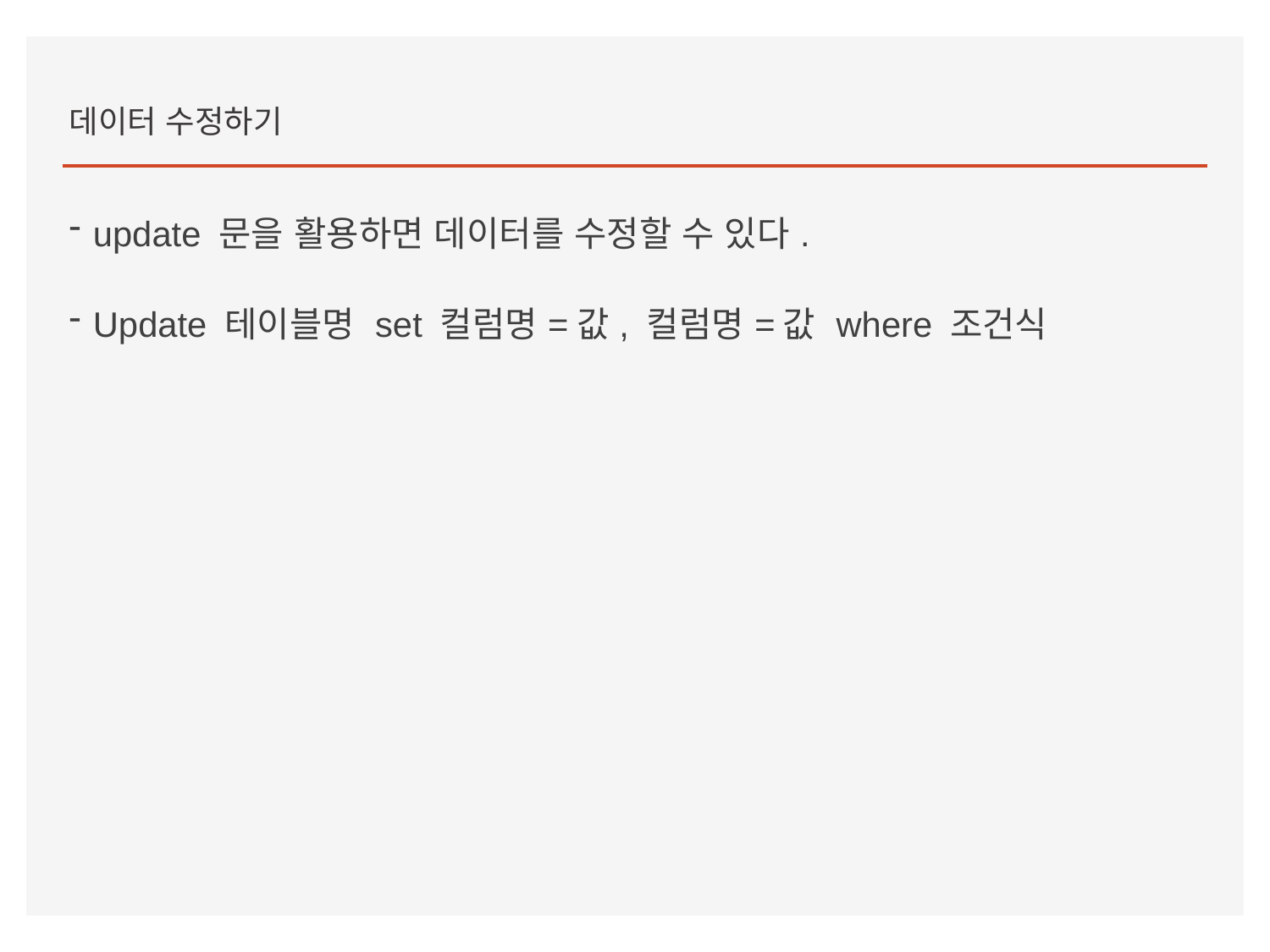

데이터 수정하기
update 문을 활용하면 데이터를 수정할 수 있다.
Update 테이블명 set 컬럼명=값, 컬럼명=값 where 조건식